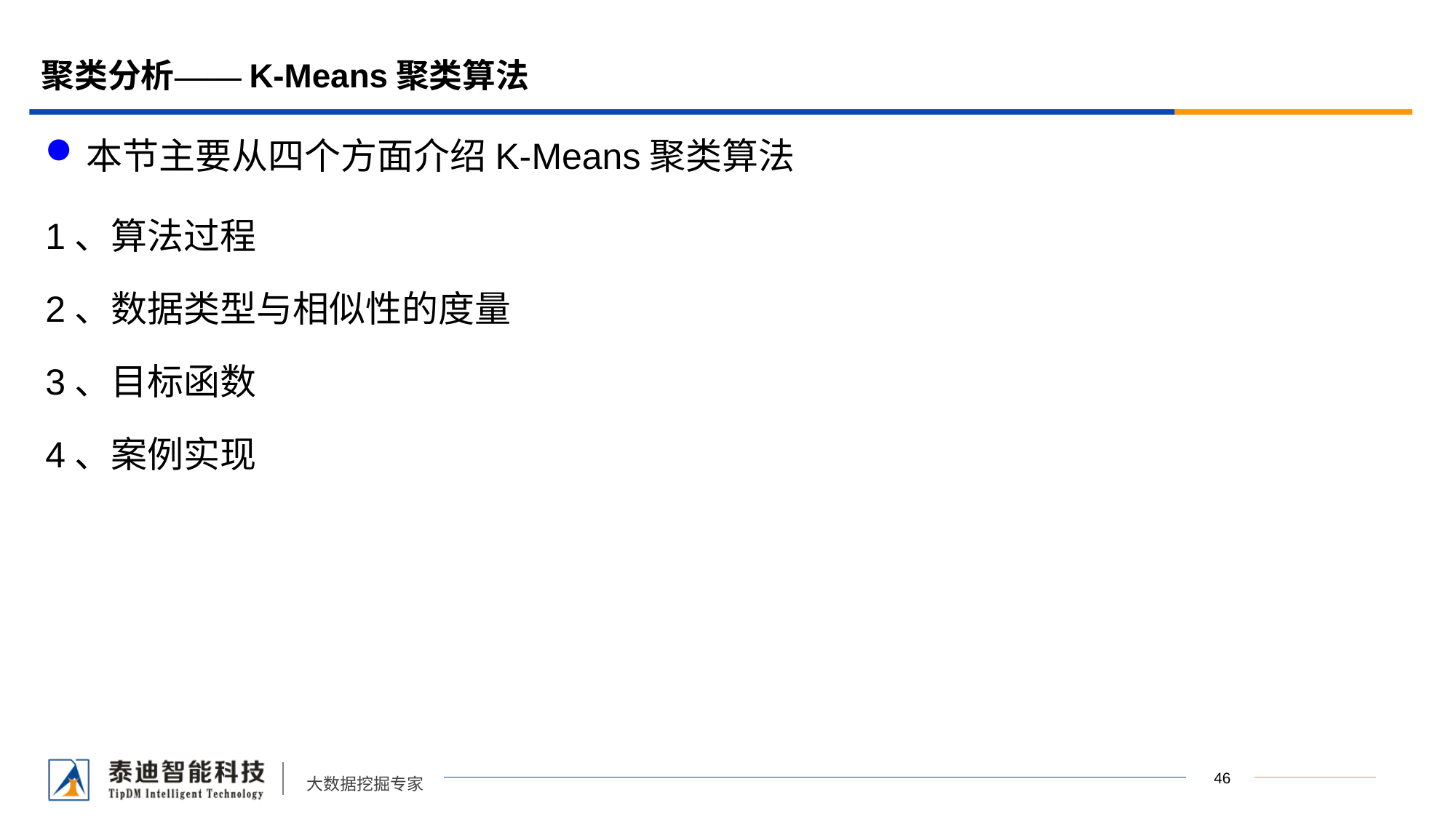

# 聚类分析——K-Means聚类算法
本节主要从四个方面介绍K-Means聚类算法
1、算法过程
2、数据类型与相似性的度量
3、目标函数
4、案例实现